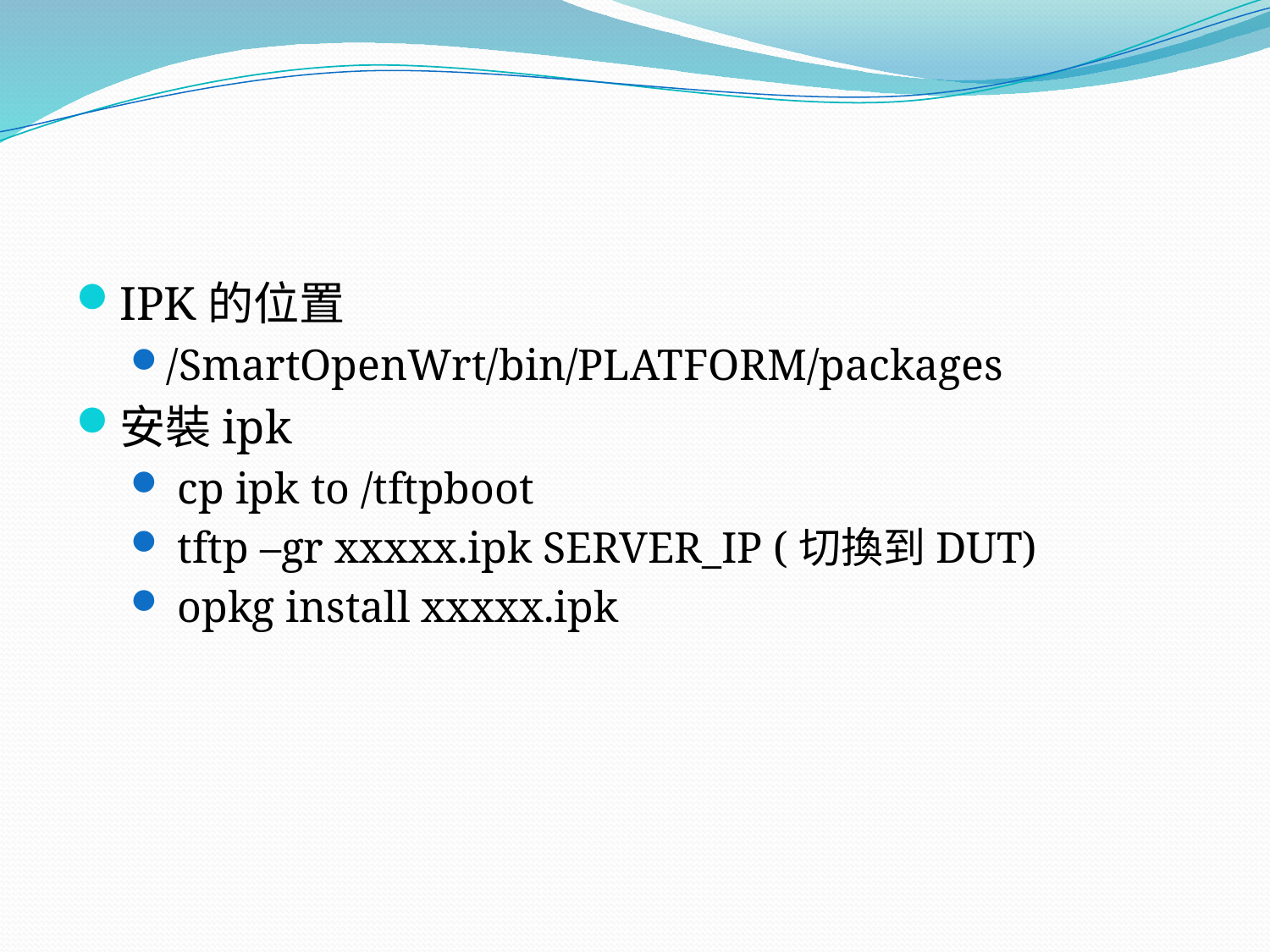

#
IPK的位置
/SmartOpenWrt/bin/PLATFORM/packages
安裝ipk
 cp ipk to /tftpboot
 tftp –gr xxxxx.ipk SERVER_IP (切換到DUT)
 opkg install xxxxx.ipk